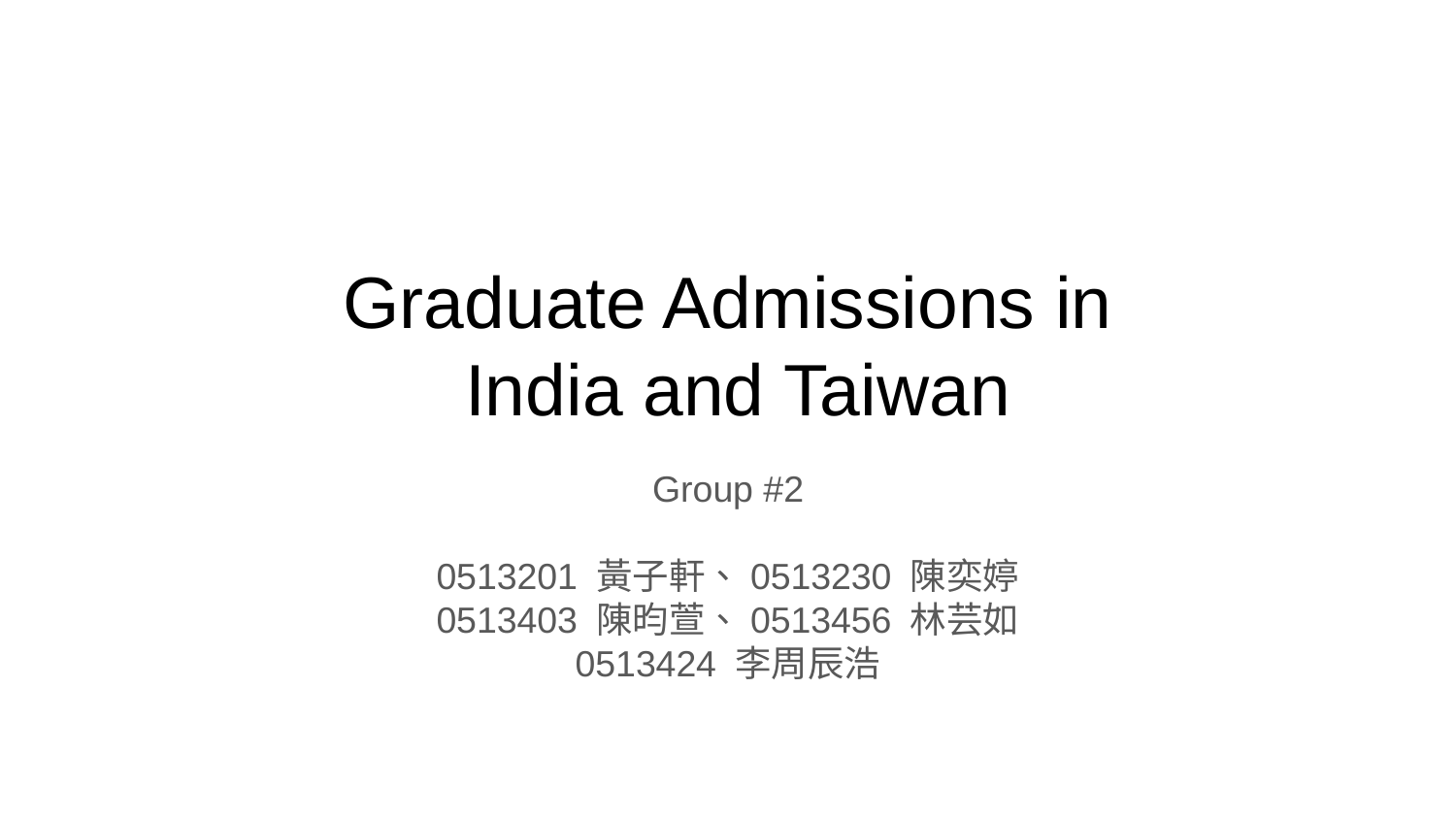

# Graduate Admissions in
 India and Taiwan
Group #2

0513201 黃子軒、0513230 陳奕婷
0513403 陳昀萱、0513456 林芸如
0513424 李周辰浩